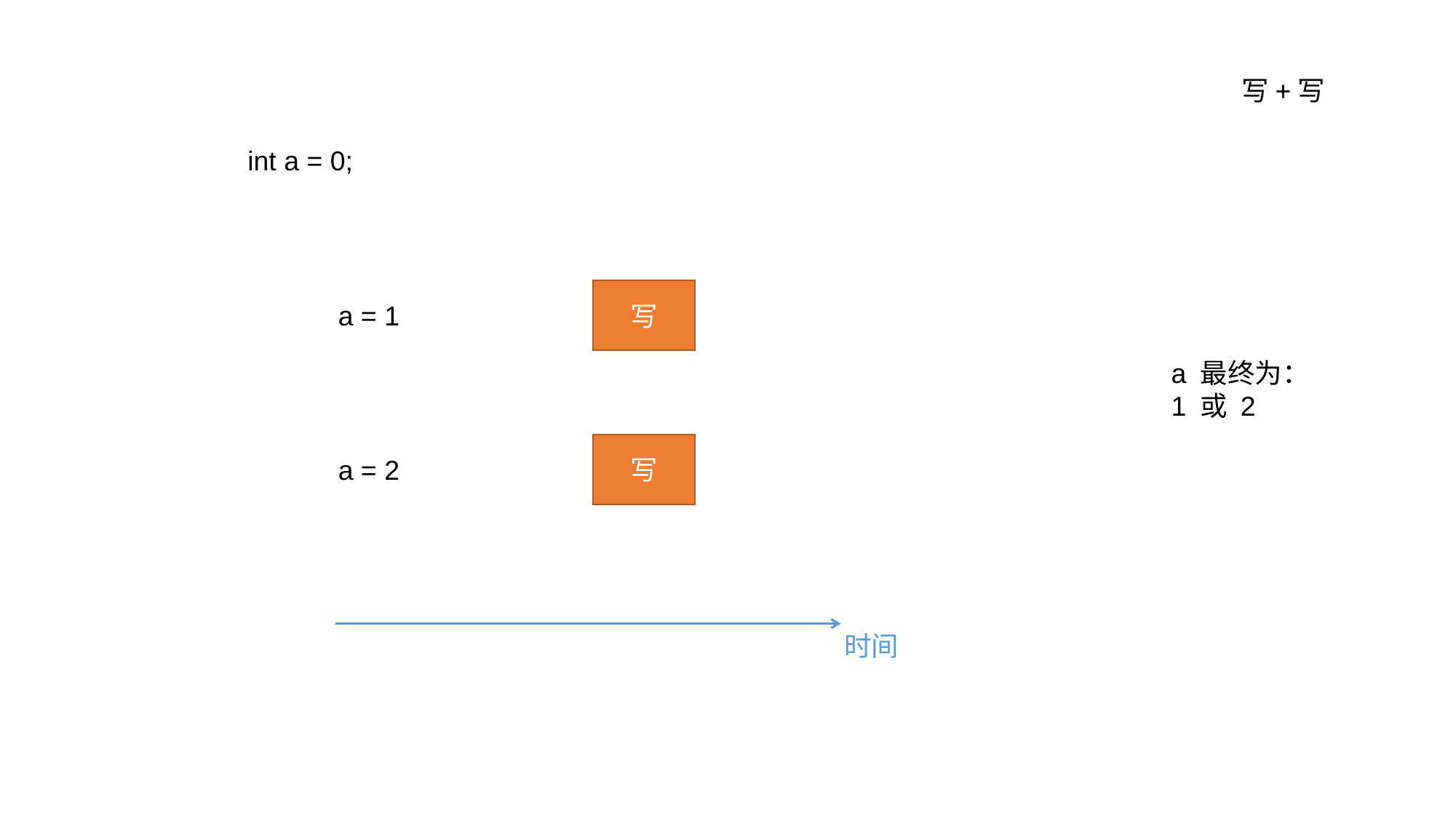

写+写
int a = 0;
写
a = 1
a 最终为：
1 或 2
写
a = 2
时间